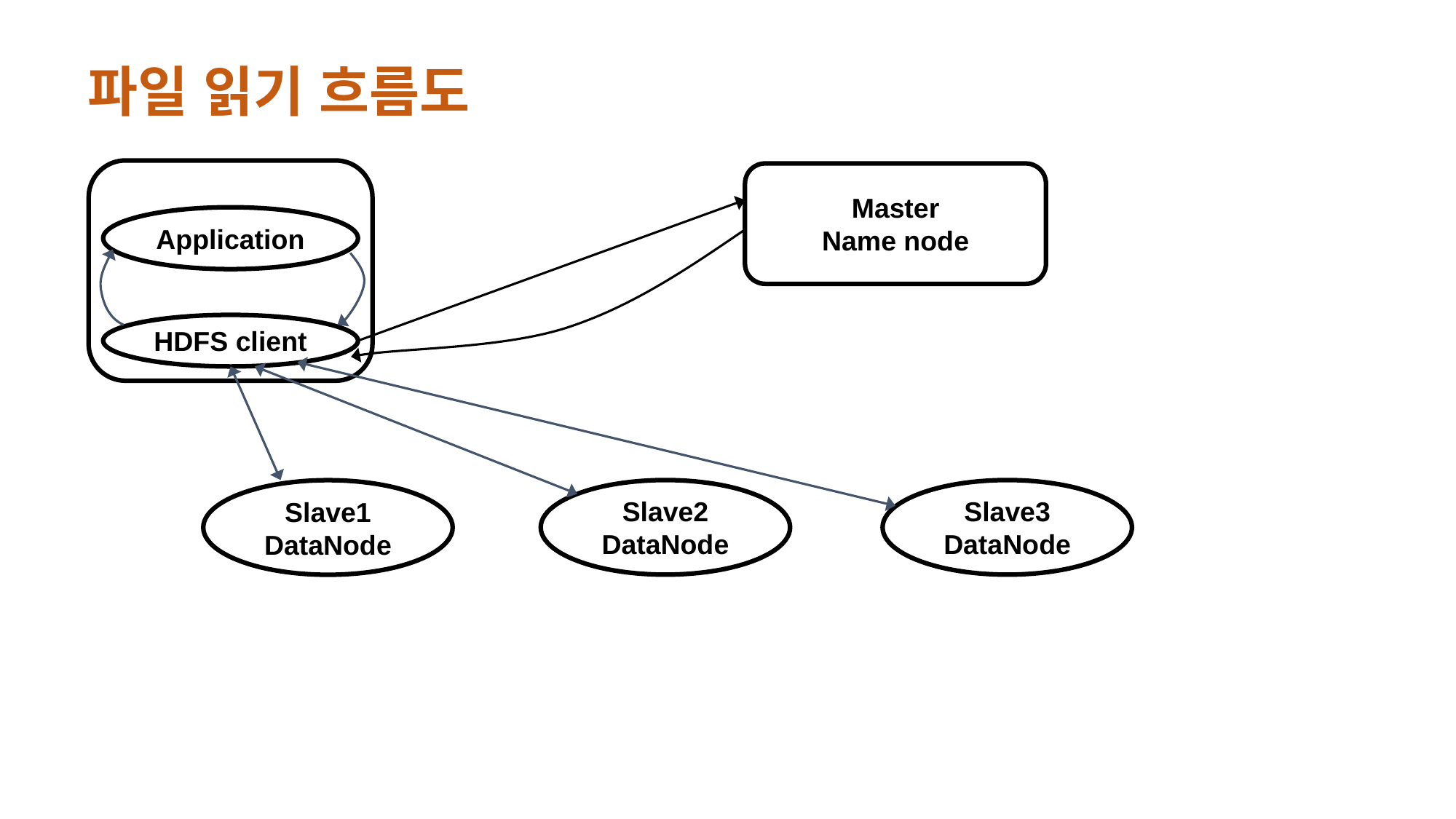

파일 읽기 흐름도

Master
Name node
Application

HDFS client
Slave2
DataNode
Slave3
DataNode
Slave1
DataNode